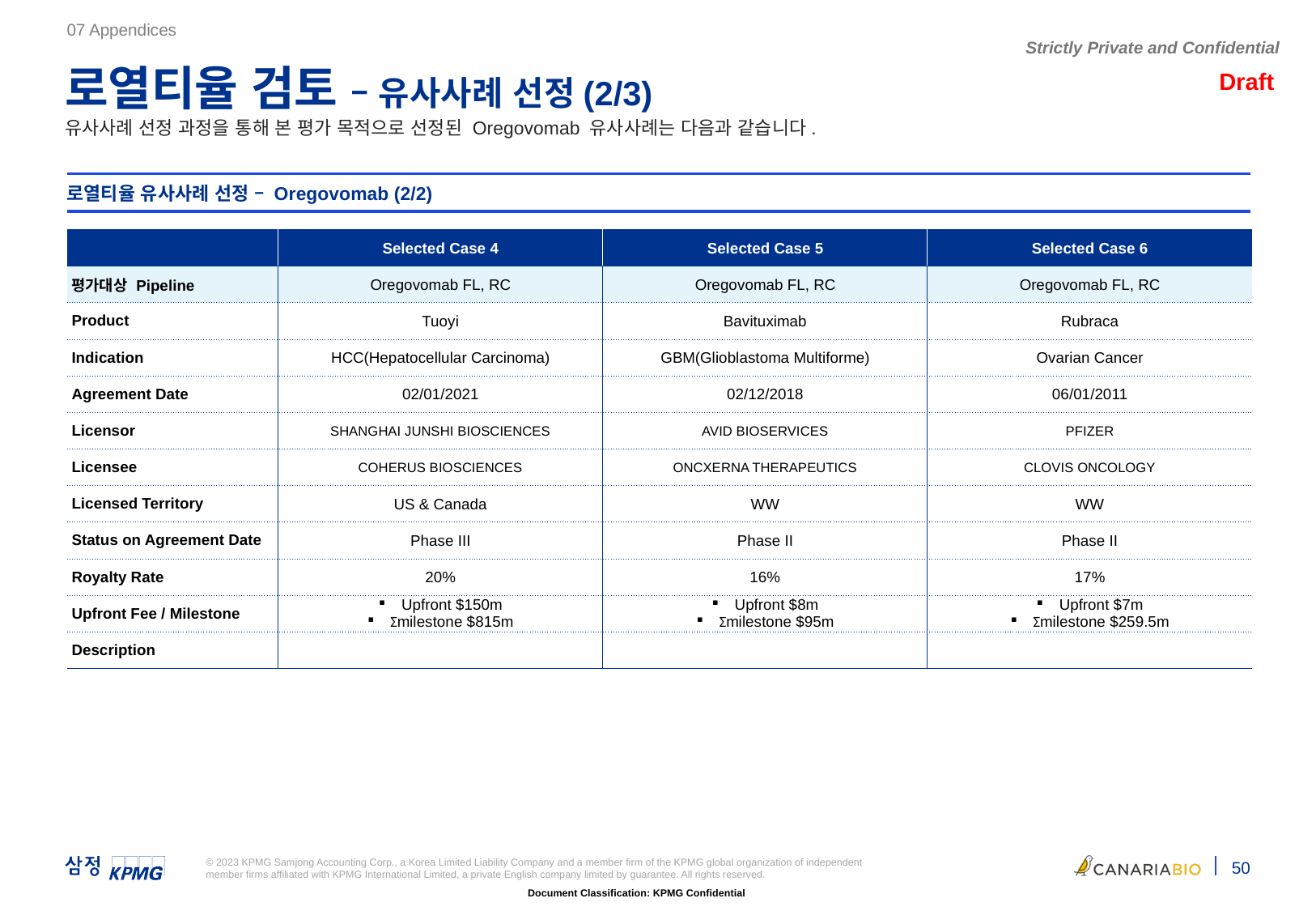

07 Appendices

로열티율 검토 – 유사사례 선정(2/3)
유사사례 선정 과정을 통해 본 평가 목적으로 선정된 Oregovomab 유사사례는 다음과 같습니다.
로열티율 유사사례 선정 – Oregovomab (2/2)
|  | Selected Case 4 | Selected Case 5 | Selected Case 6 |
| --- | --- | --- | --- |
| 평가대상 Pipeline | Oregovomab FL, RC | Oregovomab FL, RC | Oregovomab FL, RC |
| Product | Tuoyi | Bavituximab | Rubraca |
| Indication | HCC(Hepatocellular Carcinoma) | GBM(Glioblastoma Multiforme) | Ovarian Cancer |
| Agreement Date | 02/01/2021 | 02/12/2018 | 06/01/2011 |
| Licensor | SHANGHAI JUNSHI BIOSCIENCES | AVID BIOSERVICES | PFIZER |
| Licensee | COHERUS BIOSCIENCES | ONCXERNA THERAPEUTICS | CLOVIS ONCOLOGY |
| Licensed Territory | US & Canada | WW | WW |
| Status on Agreement Date | Phase III | Phase II | Phase II |
| Royalty Rate | 20% | 16% | 17% |
| Upfront Fee / Milestone | Upfront $150m Σmilestone $815m | Upfront $8m Σmilestone $95m | Upfront $7m Σmilestone $259.5m |
| Description |  |  |  |